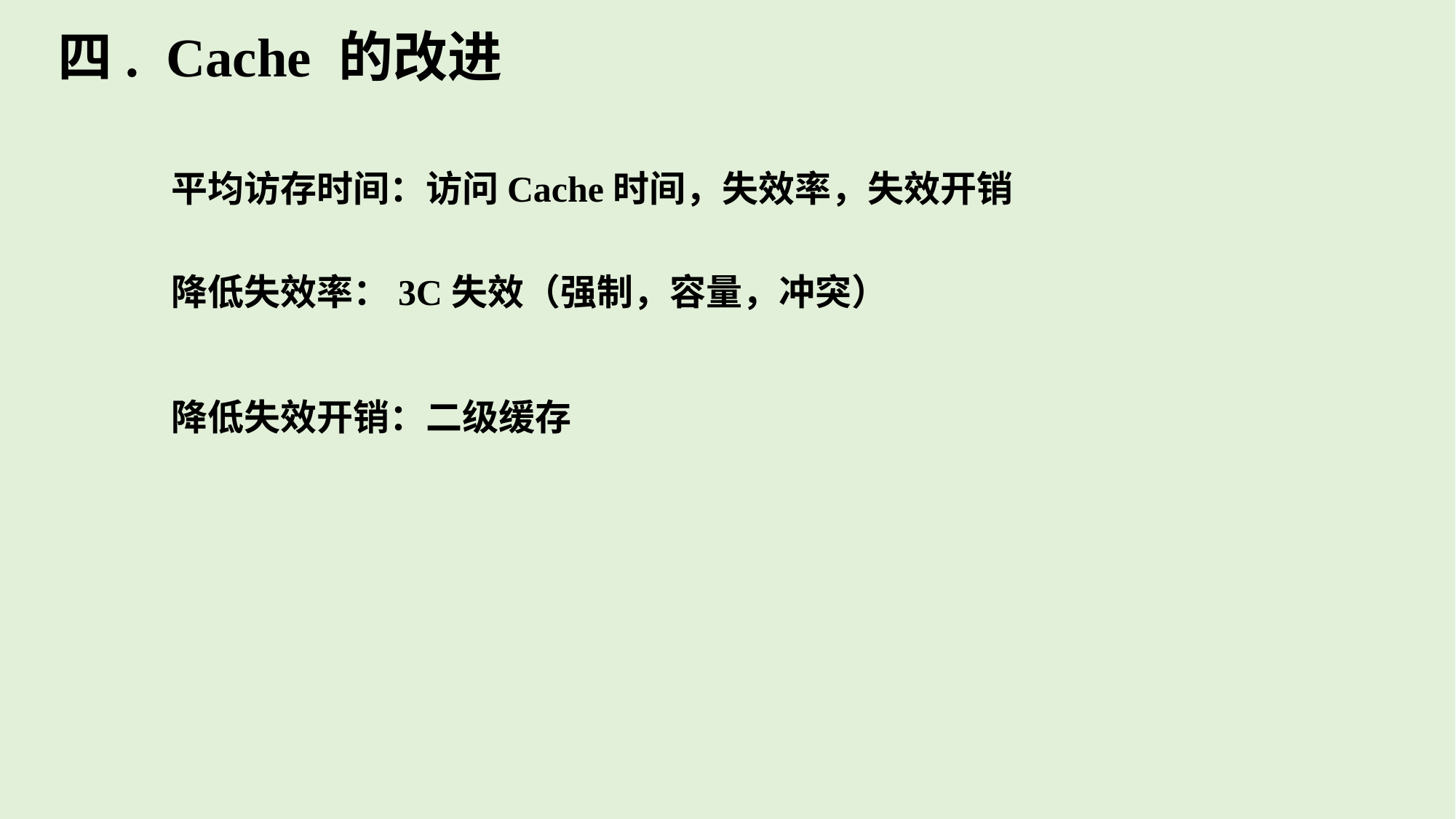

四.  Cache 的改进
平均访存时间：访问Cache时间，失效率，失效开销
降低失效率：3C失效（强制，容量，冲突）
降低失效开销：二级缓存